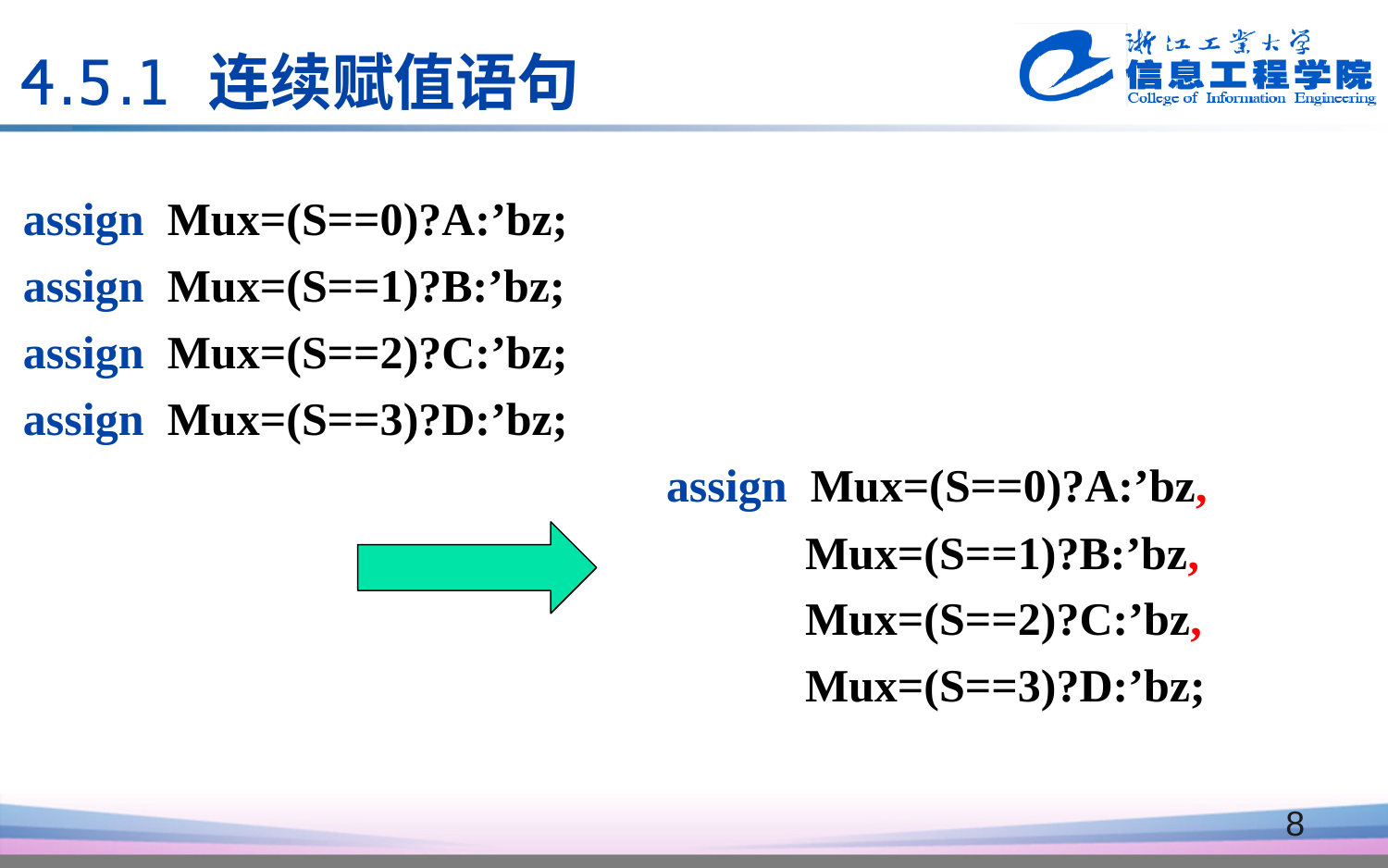

4.5.1 连续赋值语句
assign  Mux=(S==0)?A:’bz;
assign  Mux=(S==1)?B:’bz;
assign  Mux=(S==2)?C:’bz;
assign  Mux=(S==3)?D:’bz;

assign  Mux=(S==0)?A:’bz,
            Mux=(S==1)?B:’bz,
            Mux=(S==2)?C:’bz,
            Mux=(S==3)?D:’bz;

8